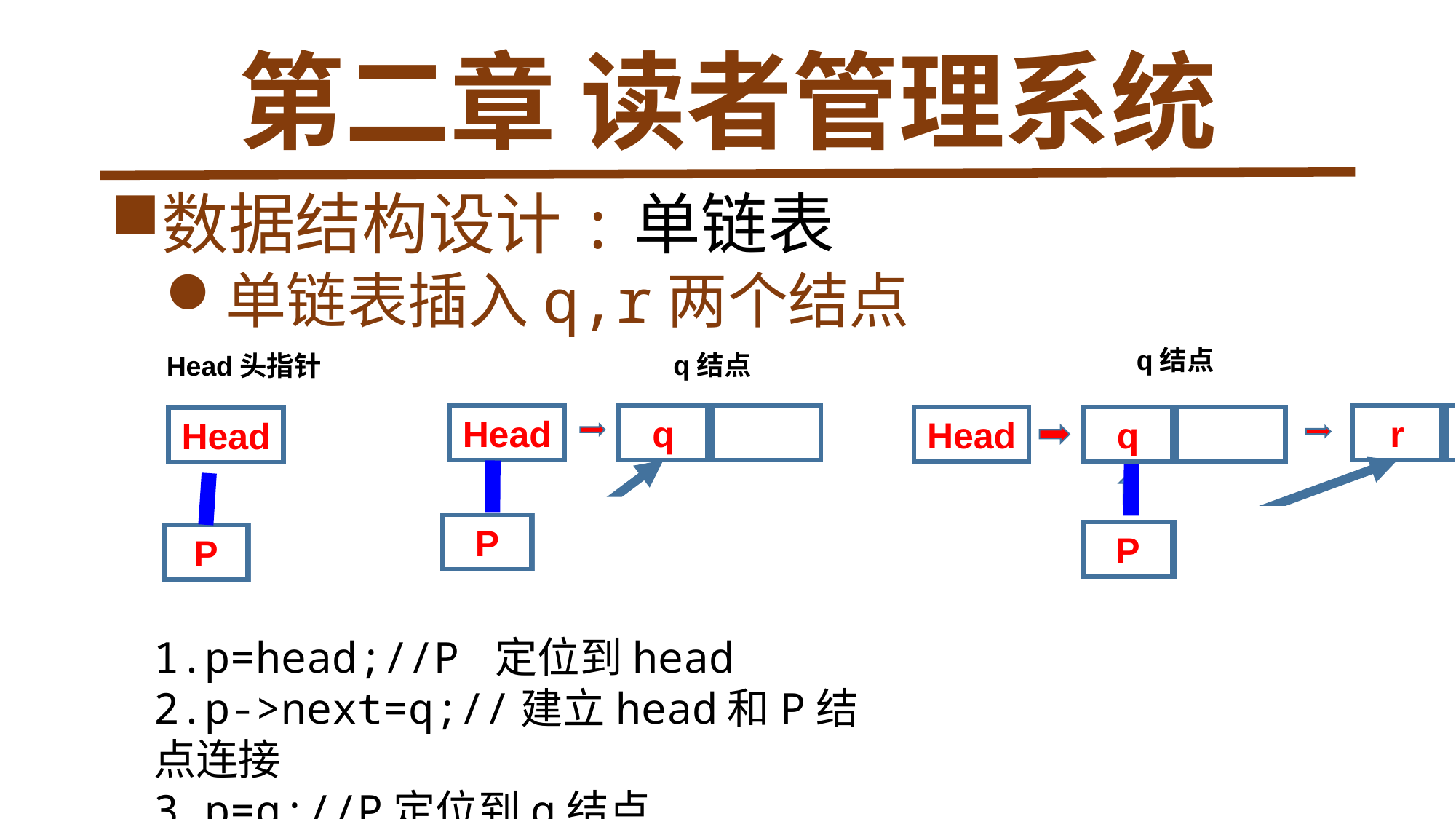

# 第二章 读者管理系统
数据结构设计:单链表
单链表插入q,r两个结点

q结点
Head头指针
q结点
Head
q

r

Head
q

P

Head

P

P

1.p=head;//P 定位到head
2.p->next=q;//建立head和P结点连接
3.p=q;//P定位到q结点